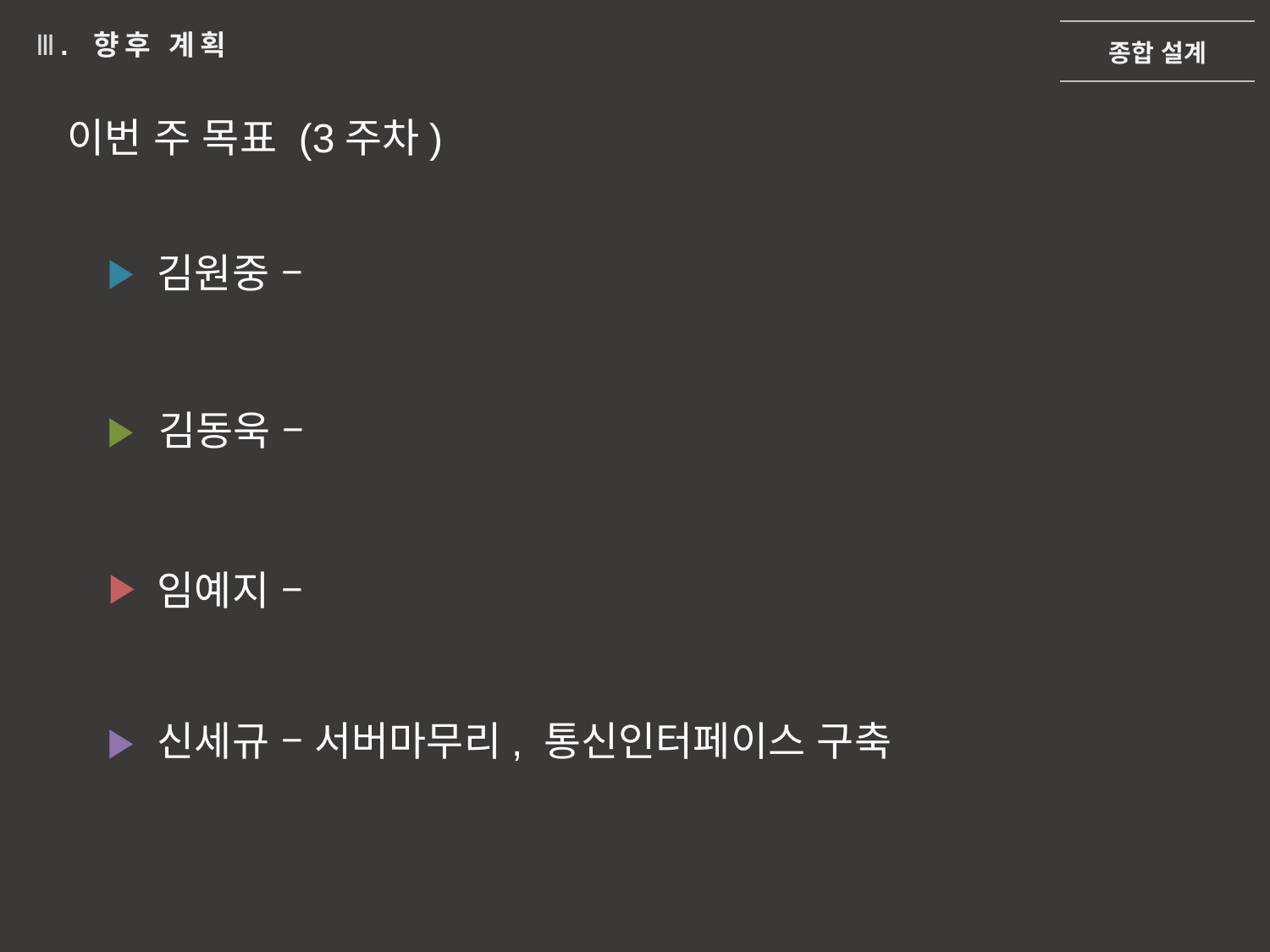

종합 설계
Ⅲ. 향후 계획
이번 주 목표 (3주차)
▶
김원중 –
▶
김동욱 –
▶
임예지 –
▶
신세규 – 서버마무리, 통신인터페이스 구축